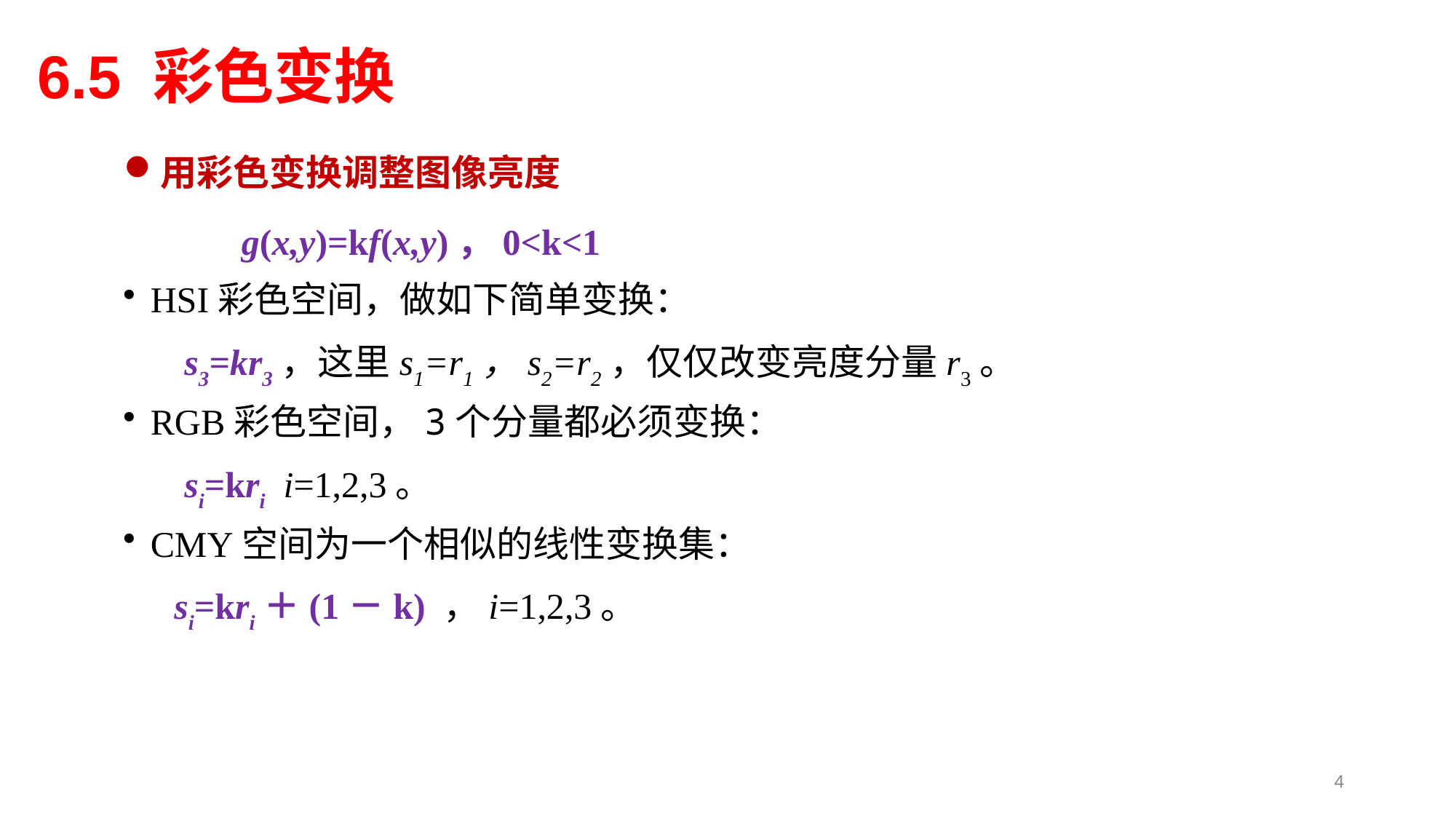

6.5 彩色变换
用彩色变换调整图像亮度
             g(x,y)=kf(x,y)，0<k<1
HSI彩色空间，做如下简单变换：
      s3=kr3，这里s1=r1，s2=r2，仅仅改变亮度分量r3。
RGB彩色空间，3个分量都必须变换：
      si=kri  i=1,2,3。
CMY空间为一个相似的线性变换集：
     si=kri＋(1－k) ，i=1,2,3。
4